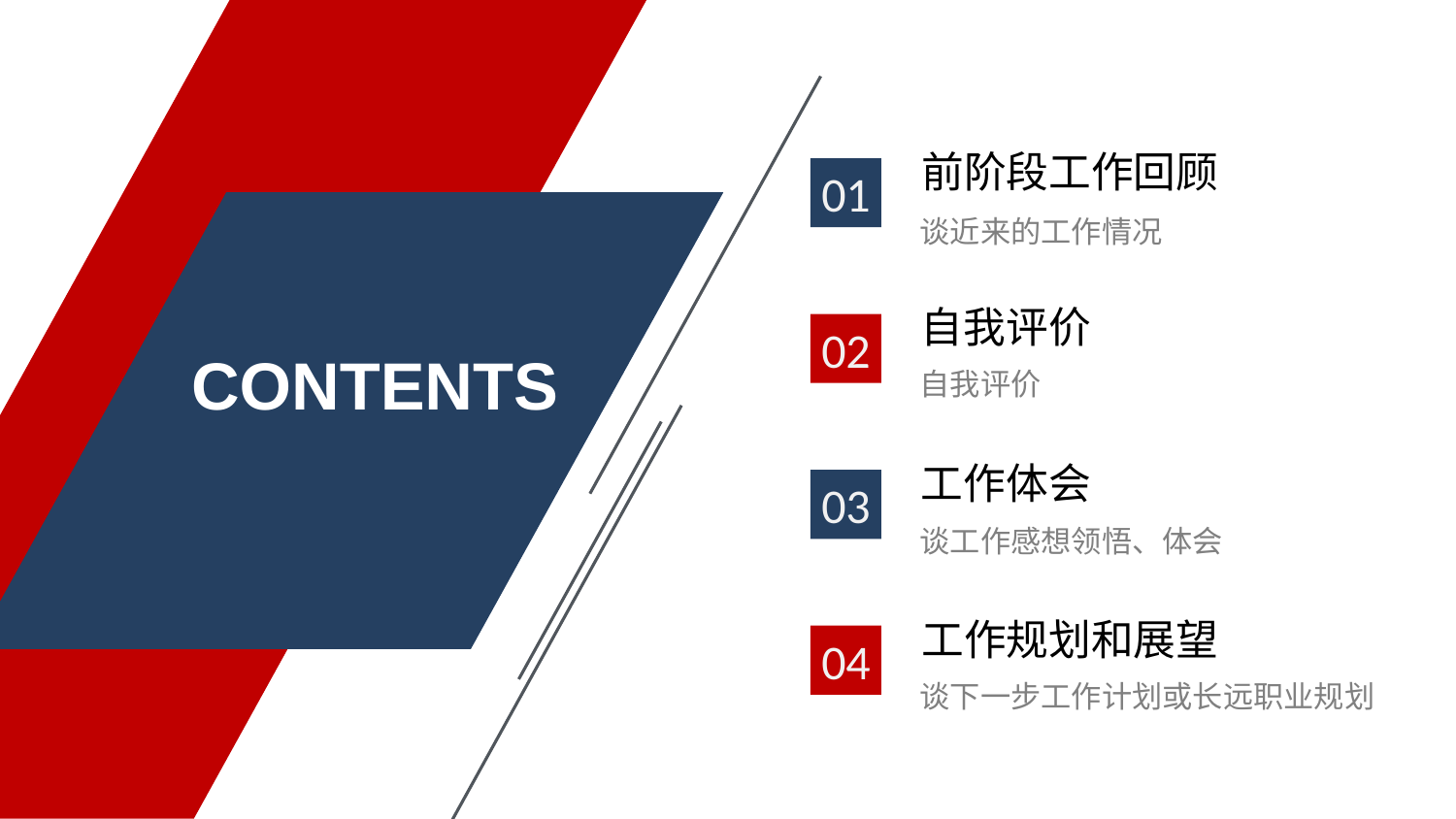

前阶段工作回顾
谈近来的工作情况
01

自我评价
自我评价
02
CONTENTS
工作体会
谈工作感想领悟、体会
03
工作规划和展望
谈下一步工作计划或长远职业规划
04